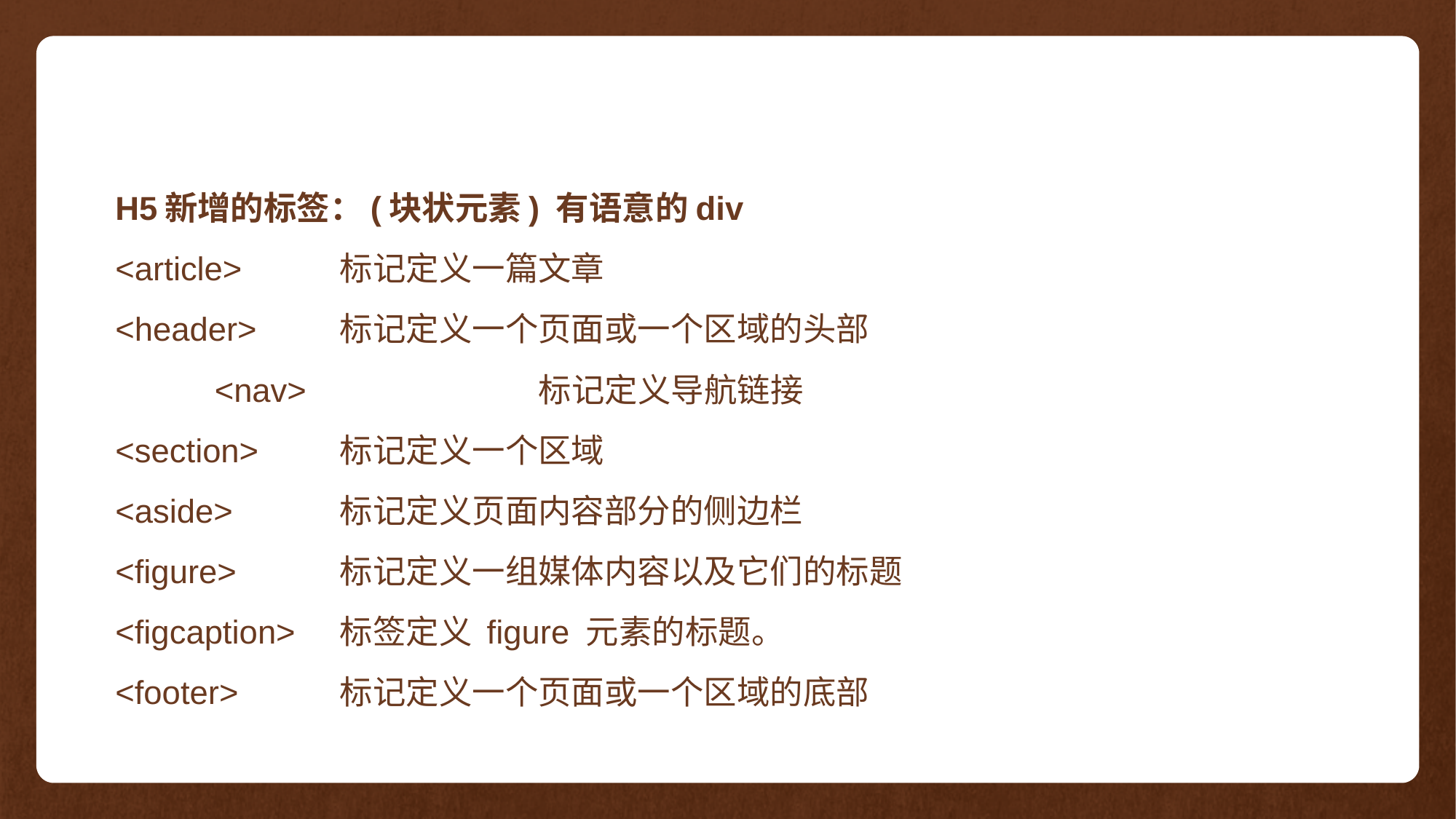

H5新增的标签：(块状元素) 有语意的div
	<article>	  标记定义一篇文章
	<header>	  标记定义一个页面或一个区域的头部
 	<nav> 	  	  标记定义导航链接
	<section>	  标记定义一个区域
	<aside> 	  标记定义页面内容部分的侧边栏
	<figure> 	  标记定义一组媒体内容以及它们的标题
	<figcaption> 	  标签定义 figure 元素的标题。
	<footer> 	  标记定义一个页面或一个区域的底部